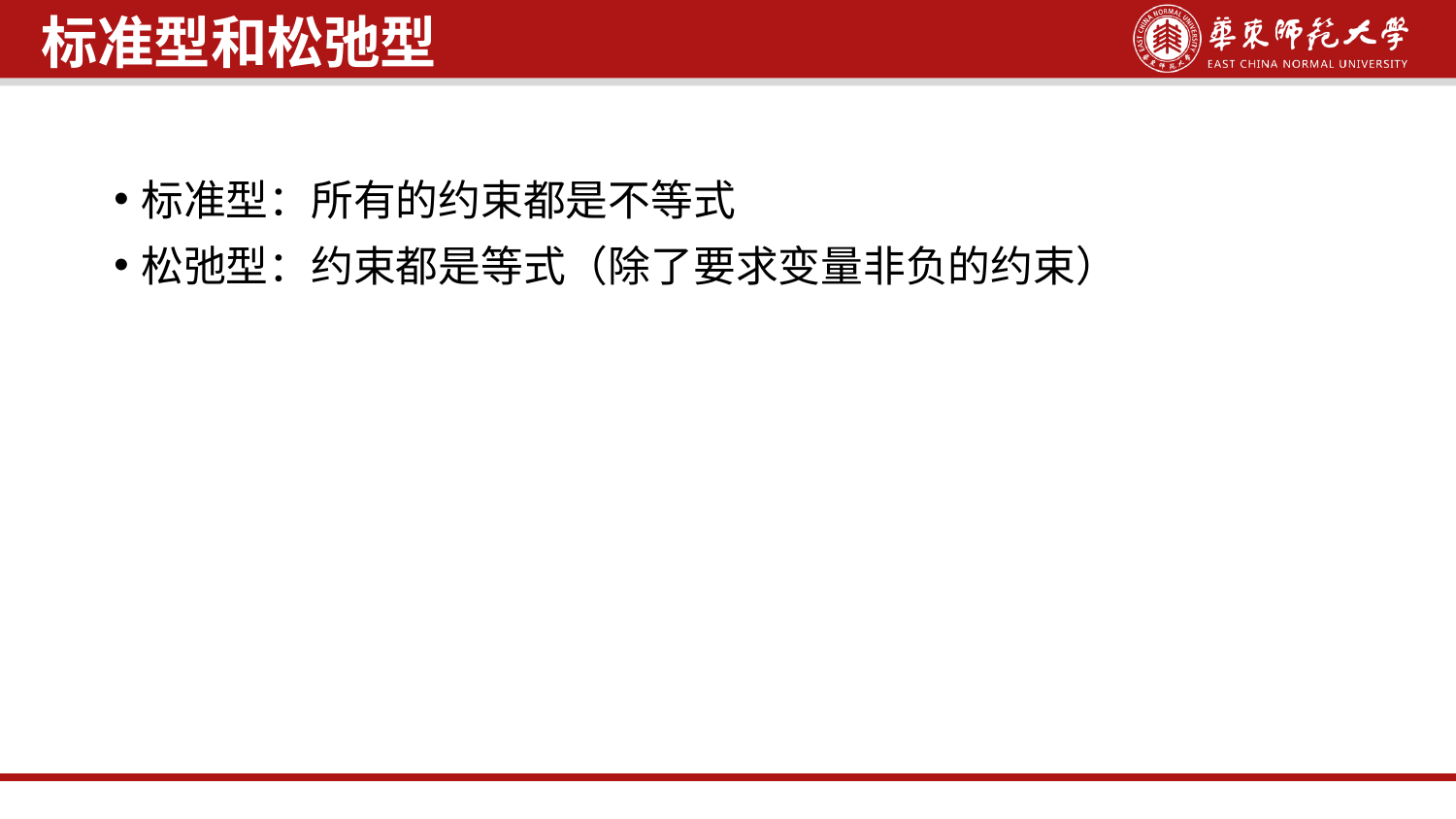

标准型和松弛型
标准型：所有的约束都是不等式
松弛型：约束都是等式（除了要求变量非负的约束）